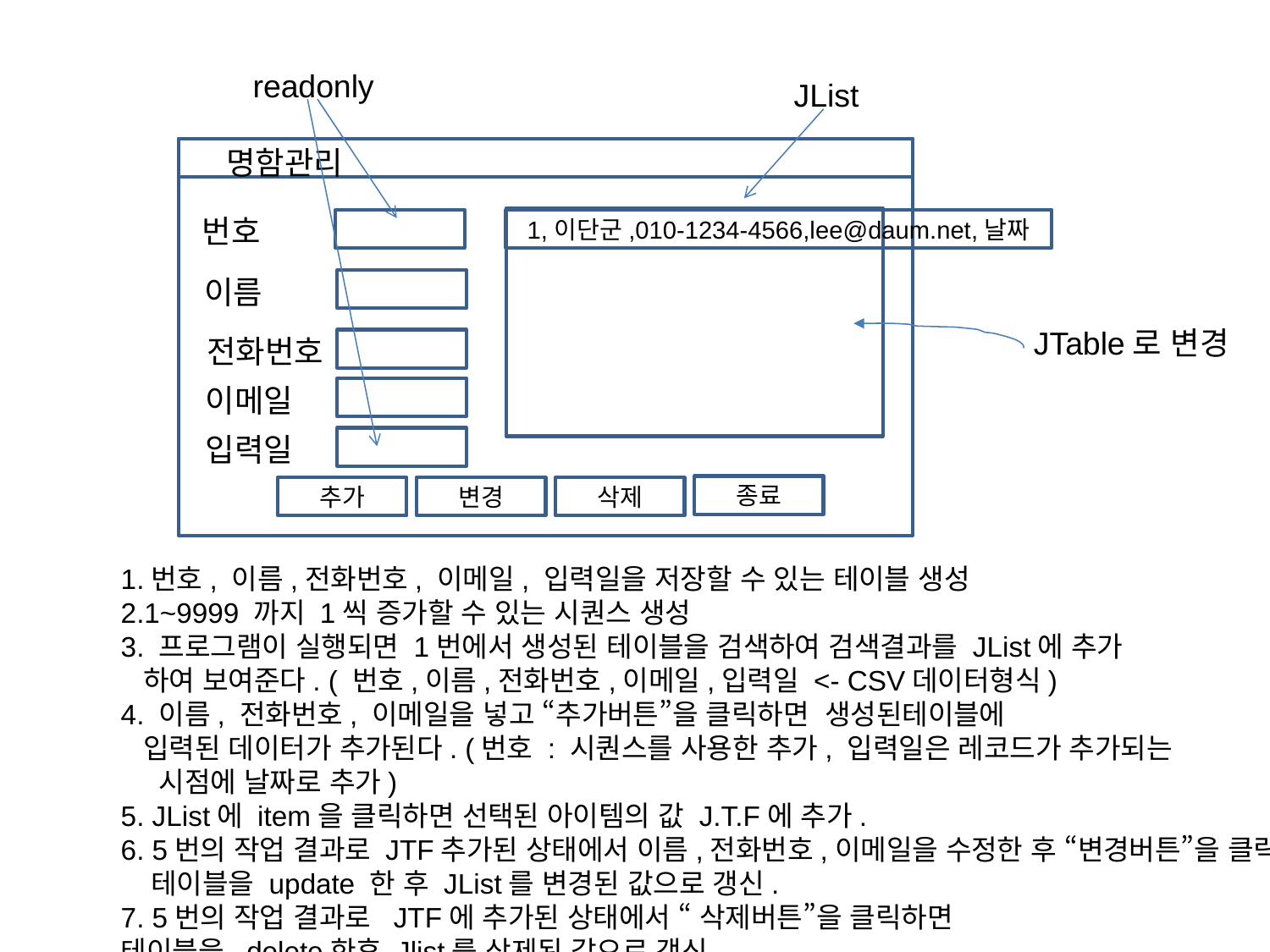

readonly
JList
명함관리

번호

1,이단군,010-1234-4566,lee@daum.net,날짜
이름

JTable로 변경

전화번호

이메일

입력일

종료
추가
변경
삭제
1.번호, 이름,전화번호, 이메일, 입력일을 저장할 수 있는 테이블 생성
2.1~9999 까지 1씩 증가할 수 있는 시퀀스 생성
3. 프로그램이 실행되면 1번에서 생성된 테이블을 검색하여 검색결과를 JList에 추가
  하여 보여준다. ( 번호,이름,전화번호,이메일,입력일 <- CSV데이터형식)
4. 이름, 전화번호, 이메일을 넣고 “추가버튼”을 클릭하면  생성된테이블에
  입력된 데이터가 추가된다. (번호 : 시퀀스를 사용한 추가, 입력일은 레코드가 추가되는
    시점에 날짜로 추가)
5. JList에 item을 클릭하면 선택된 아이템의 값 J.T.F에 추가.
6. 5번의 작업 결과로 JTF추가된 상태에서 이름,전화번호,이메일을 수정한 후 “변경버튼”을 클릭하면
   테이블을 update 한 후 JList를 변경된 값으로 갱신.
7. 5번의 작업 결과로  JTF에 추가된 상태에서 “ 삭제버튼”을 클릭하면
테이블을  delete한후 Jlist를 삭제된 값으로 갱신.
8. 종료버튼을 클릭하면 프로그램을 종료한다.